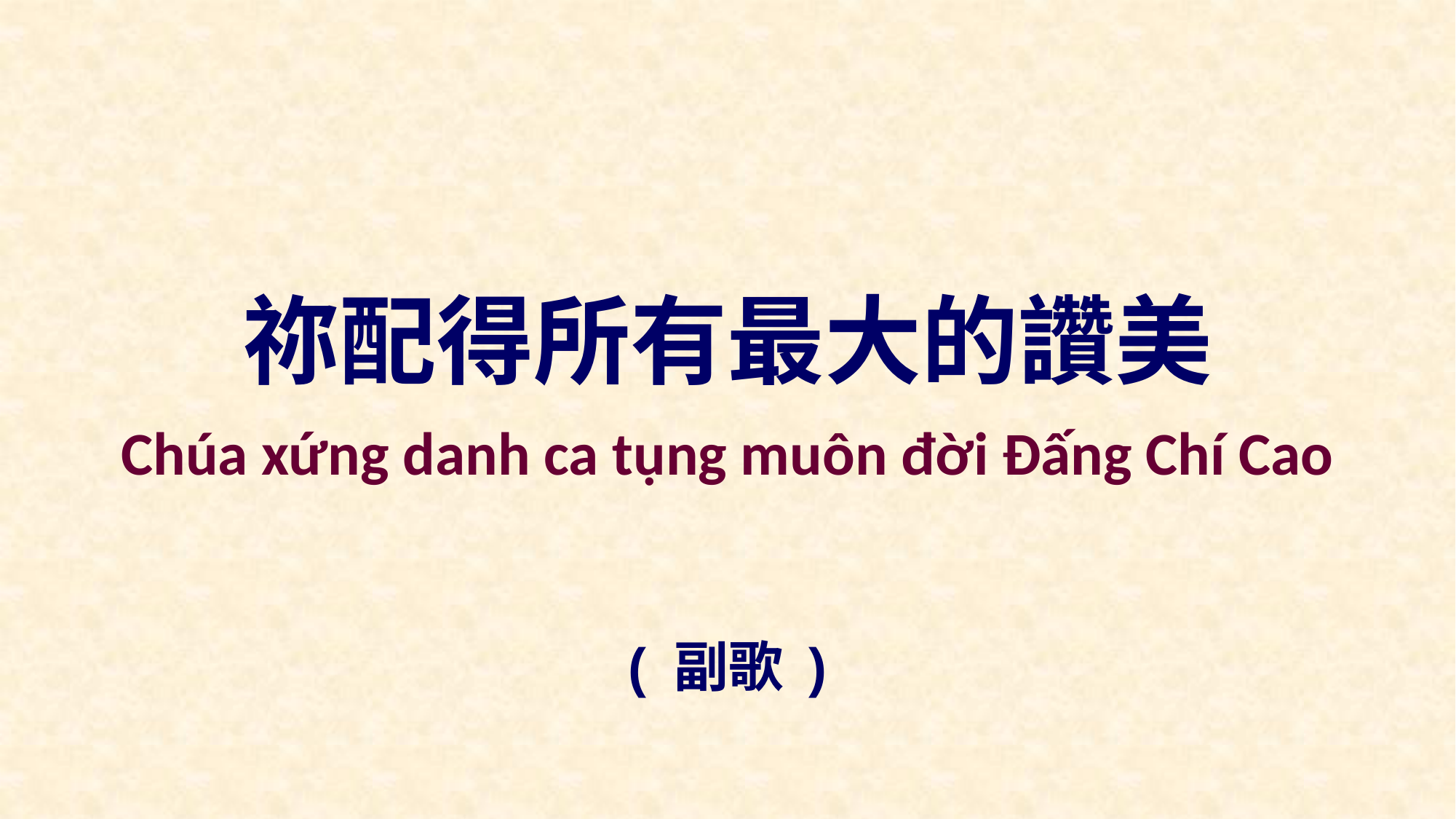

祢配得所有最大的讚美
Chúa xứng danh ca tụng muôn đời Đấng Chí Cao
( 副歌 )